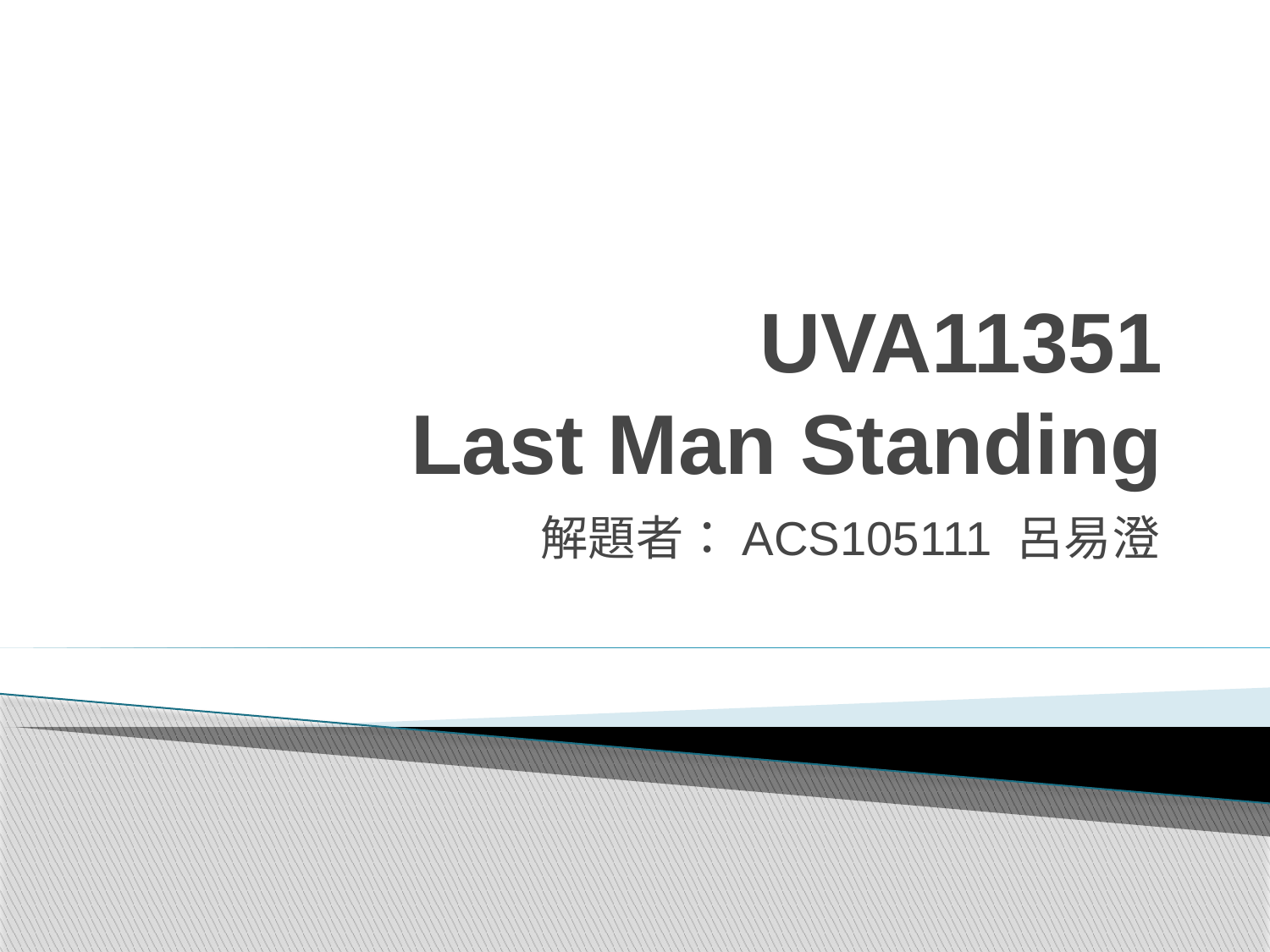

# UVA11351 Last Man Standing
解題者：ACS105111 呂易澄